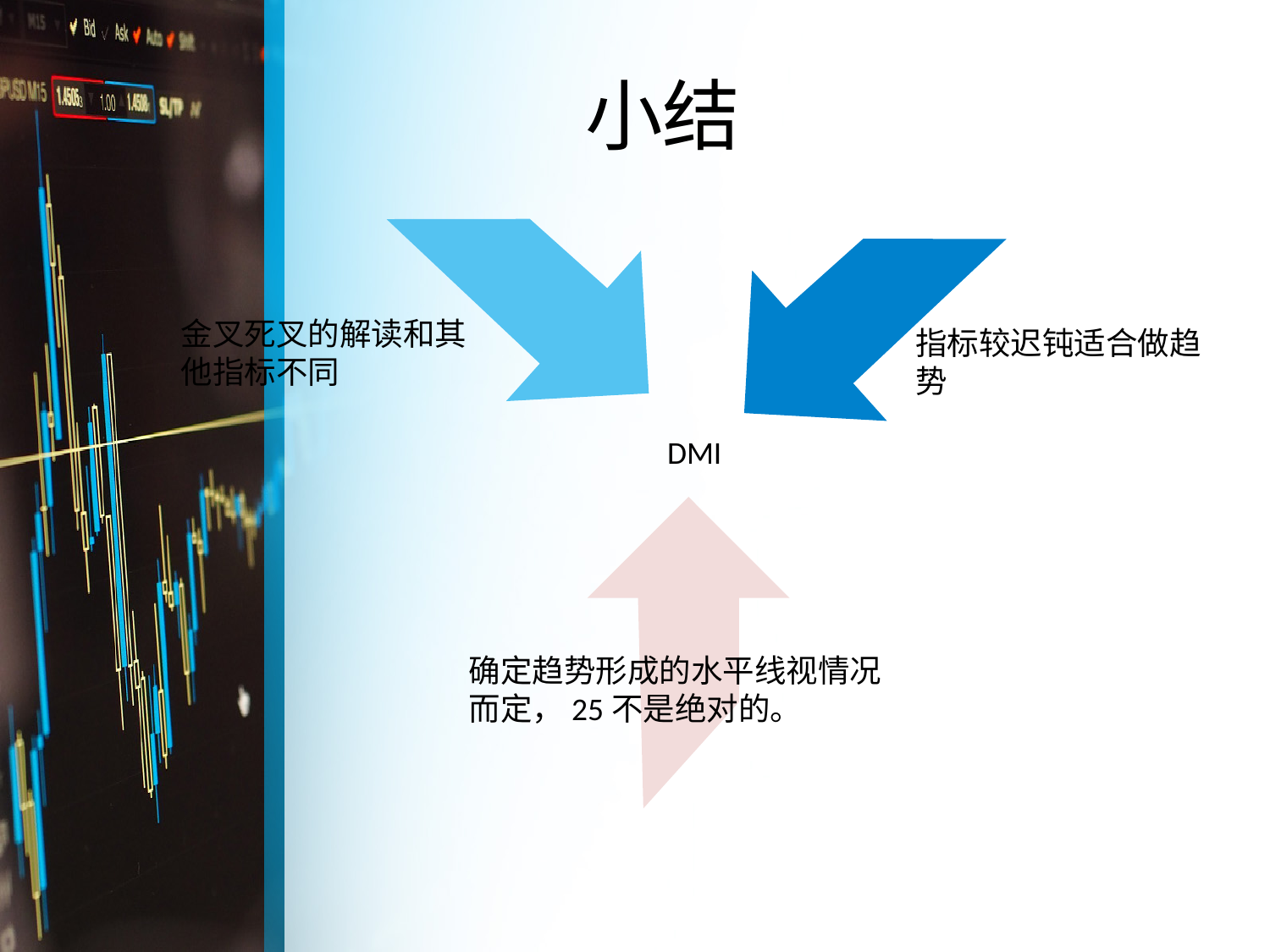

# 小结

金叉死叉的解读和其他指标不同
指标较迟钝适合做趋势
DMI
确定趋势形成的水平线视情况而定，25不是绝对的。